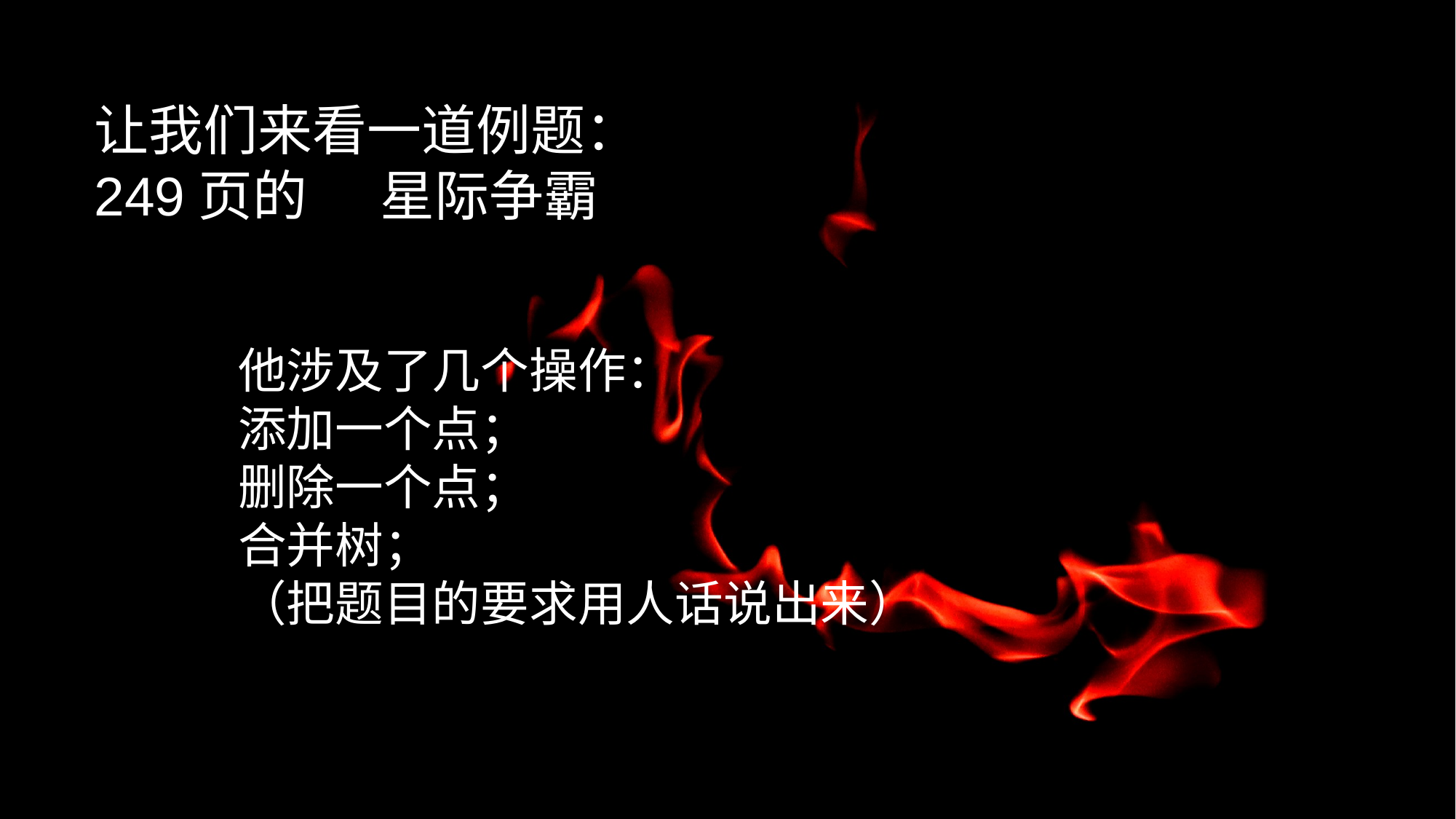

让我们来看一道例题：
249页的      星际争霸
他涉及了几个操作：
添加一个点；
删除一个点；
合并树；
（把题目的要求用人话说出来）